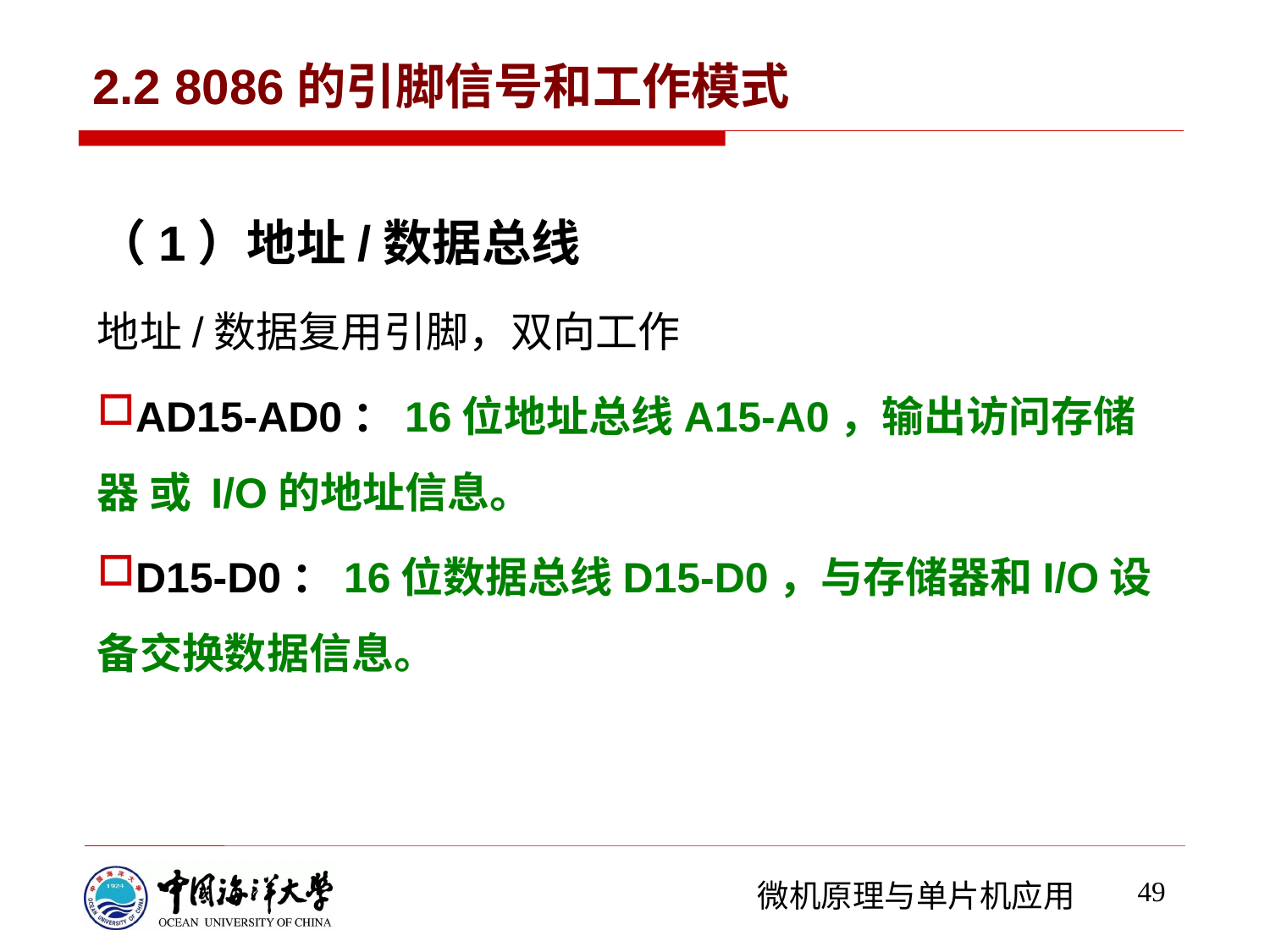

# 2.2 8086的引脚信号和工作模式
（1）地址/数据总线
地址/数据复用引脚，双向工作
AD15-AD0：16位地址总线A15-A0，输出访问存储器 或 I/O的地址信息。
D15-D0：16位数据总线D15-D0，与存储器和I/O设备交换数据信息。
49